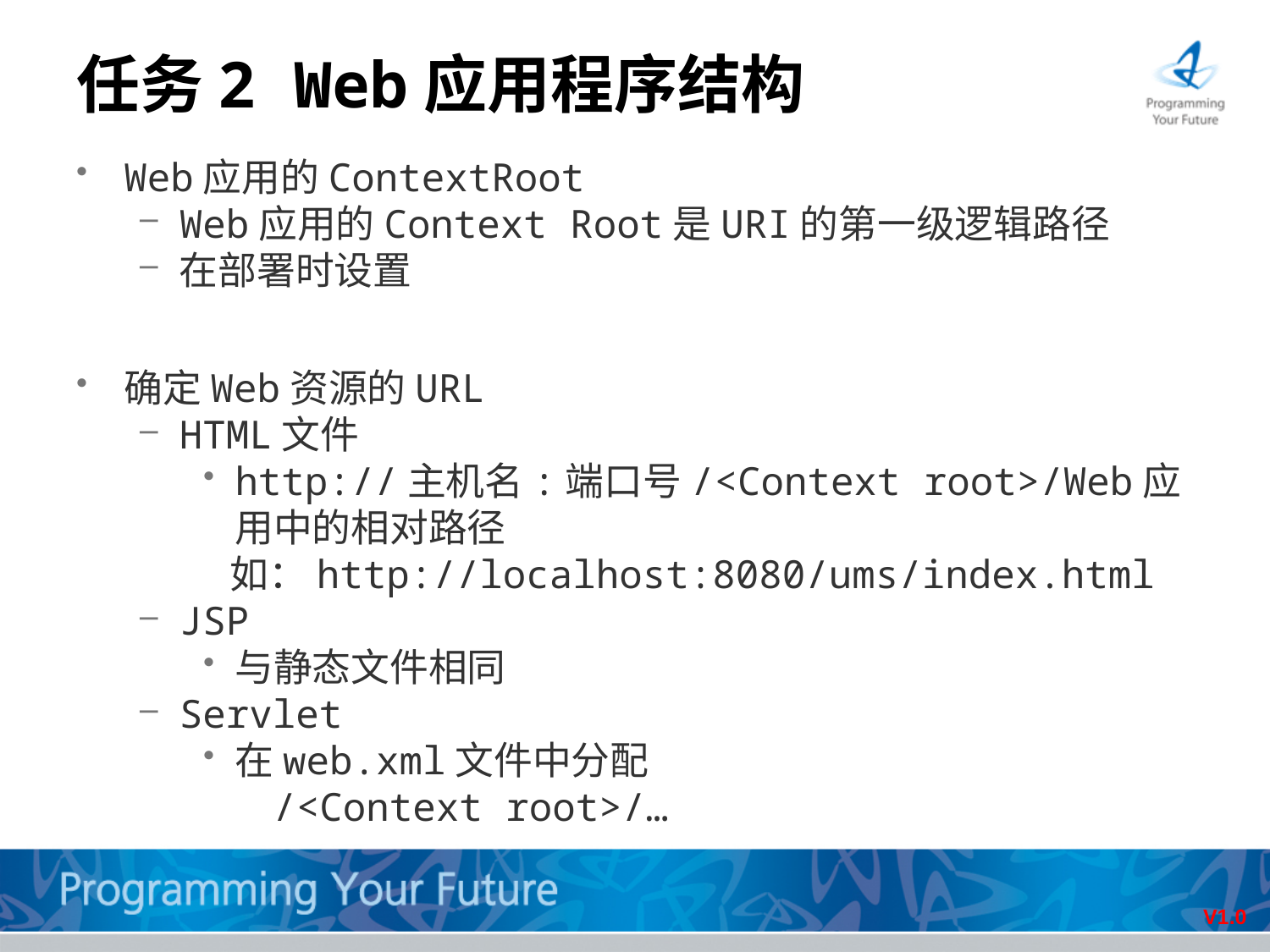

任务2 Web应用程序结构
Web应用的ContextRoot
Web应用的Context Root是URI的第一级逻辑路径
在部署时设置

确定Web资源的URL
HTML文件
http://主机名:端口号/<Context root>/Web应用中的相对路径
  如：http://localhost:8080/ums/index.html
JSP
与静态文件相同
Servlet
在web.xml文件中分配
   /<Context root>/…